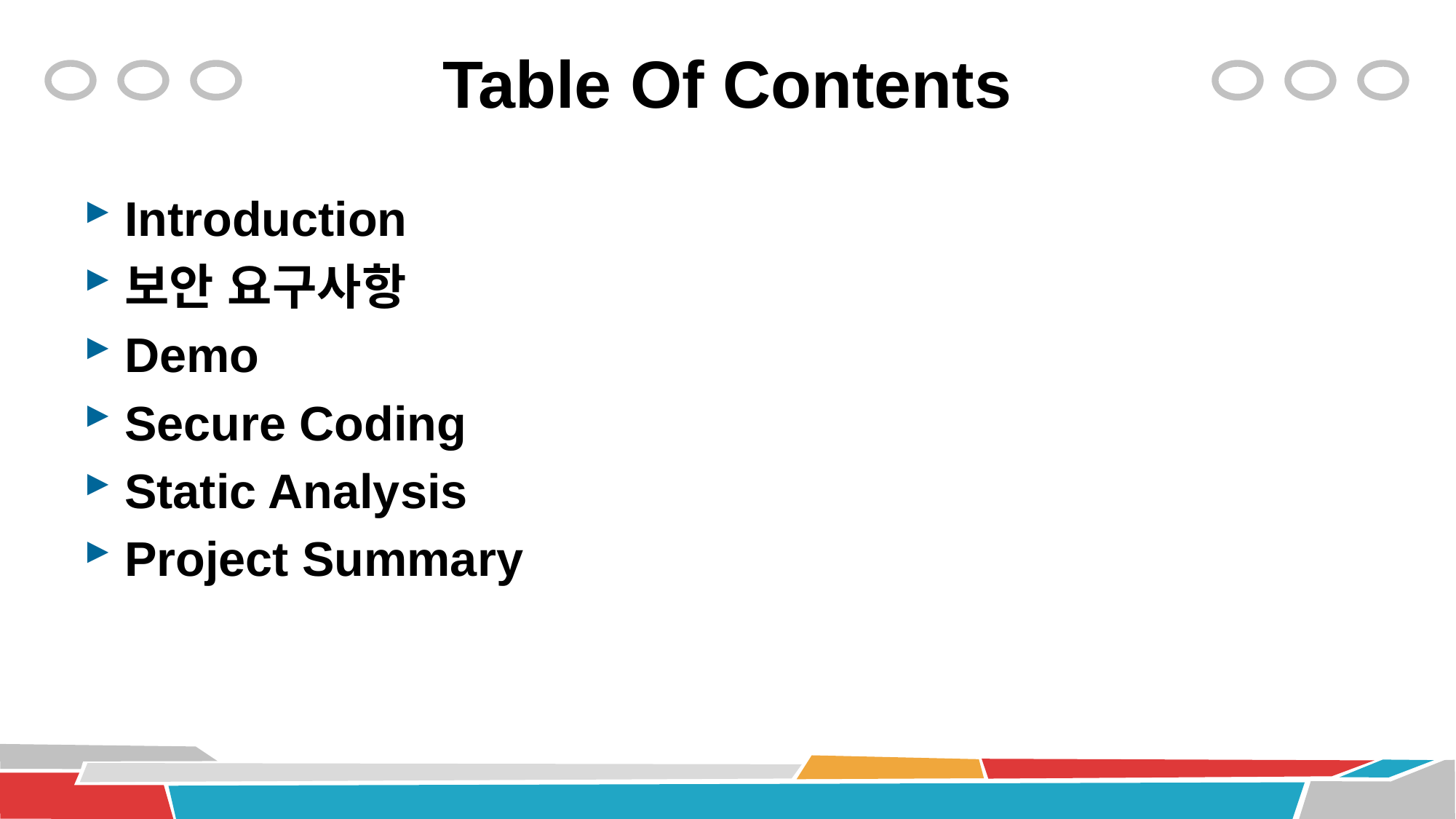

# Table Of Contents
Introduction
보안 요구사항
Demo
Secure Coding
Static Analysis
Project Summary